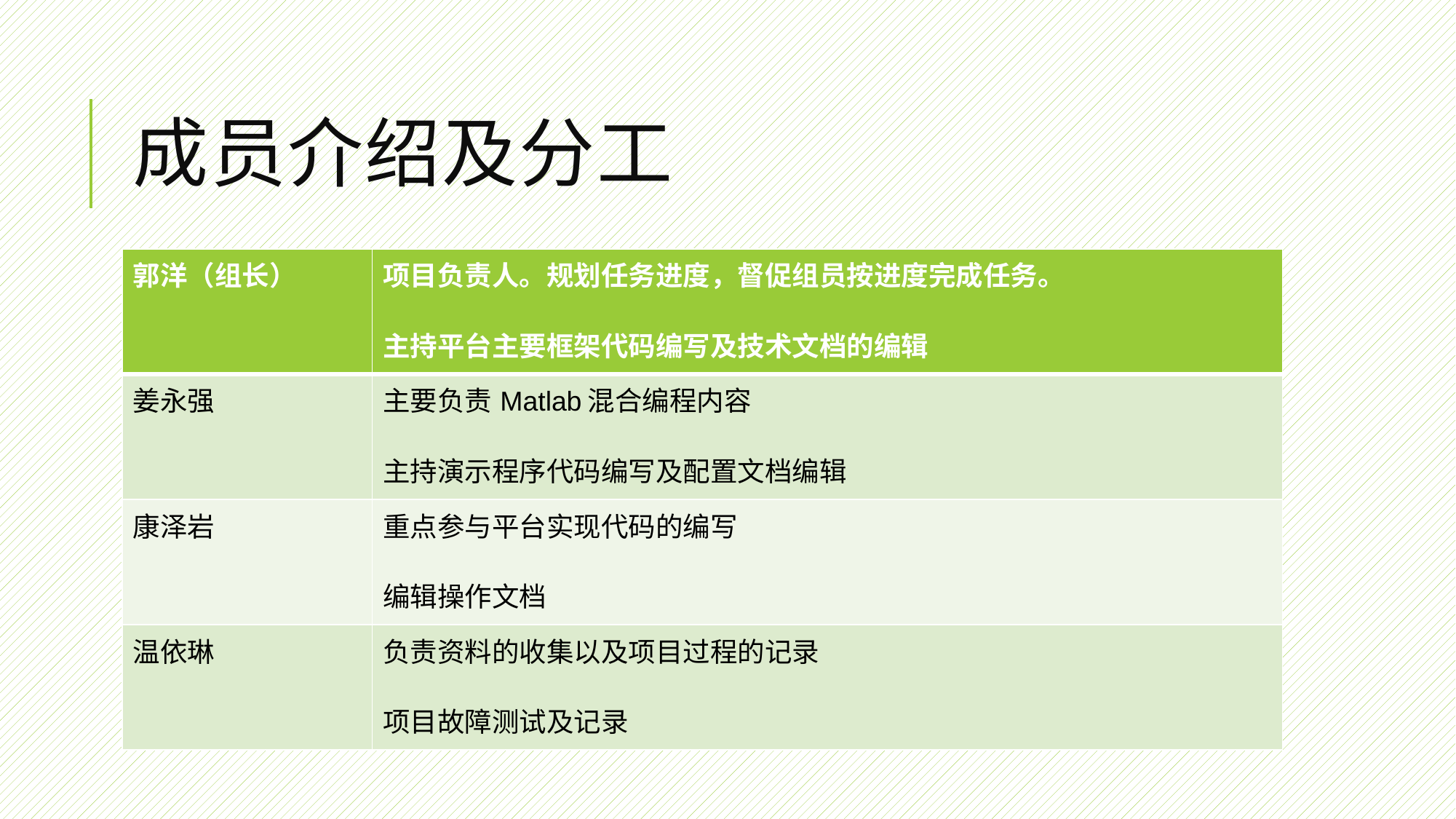

# 成员介绍及分工
| 郭洋（组长） | 项目负责人。规划任务进度，督促组员按进度完成任务。 主持平台主要框架代码编写及技术文档的编辑 |
| --- | --- |
| 姜永强 | 主要负责Matlab混合编程内容 主持演示程序代码编写及配置文档编辑 |
| 康泽岩 | 重点参与平台实现代码的编写 编辑操作文档 |
| 温依琳 | 负责资料的收集以及项目过程的记录 项目故障测试及记录 |